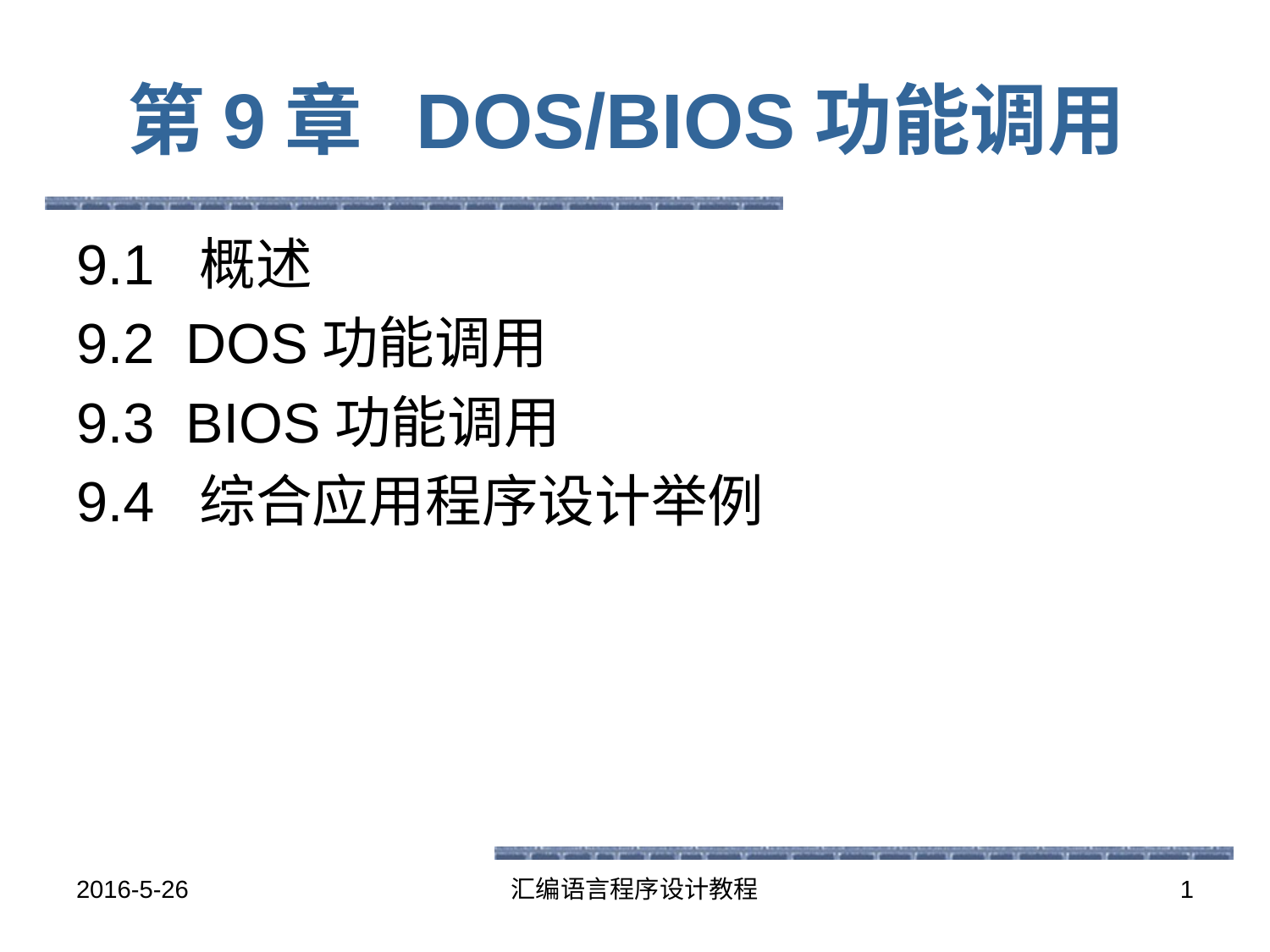

# 第9章  DOS/BIOS功能调用
9.1  概述
9.2  DOS功能调用
9.3  BIOS功能调用
9.4  综合应用程序设计举例
2016-5-26
汇编语言程序设计教程
1